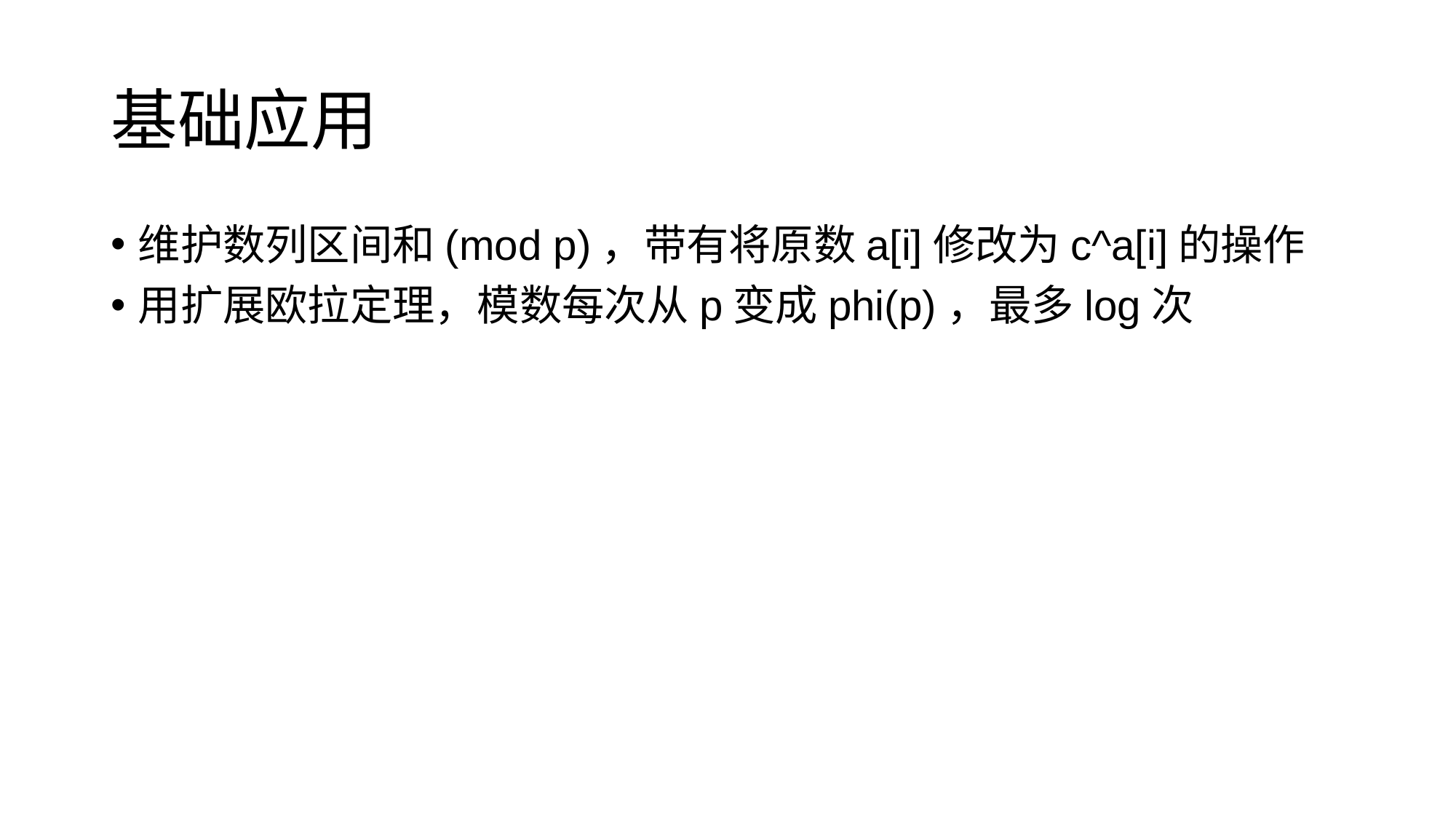

# 基础应用
维护数列区间和(mod p)，带有将原数a[i]修改为c^a[i]的操作
用扩展欧拉定理，模数每次从p变成phi(p)，最多log次